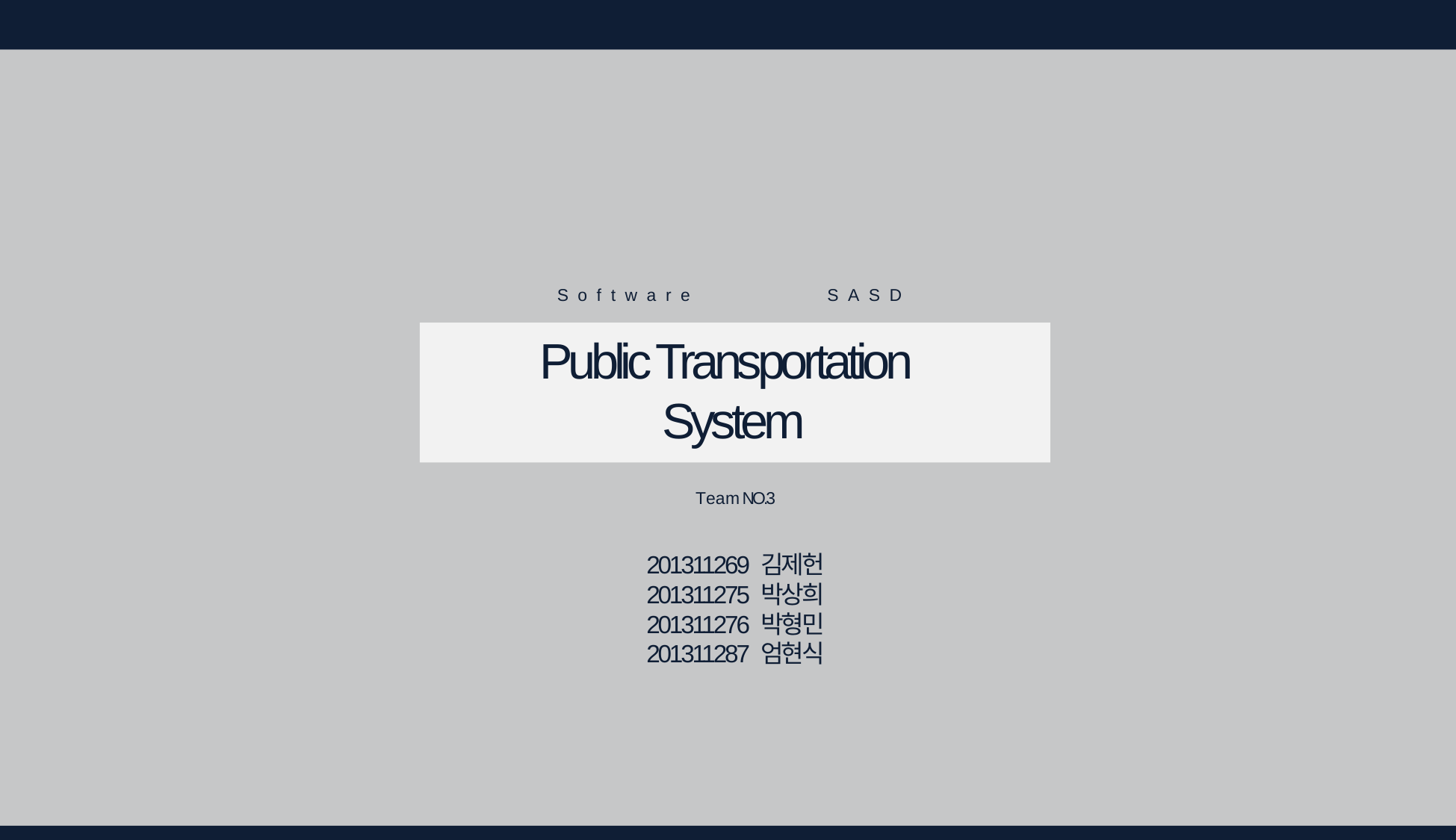

Software         SASD

Public Transportation
System
T e a m  NO.3

201311269 김제헌
201311275 박상희
201311276 박형민
201311287 엄현식